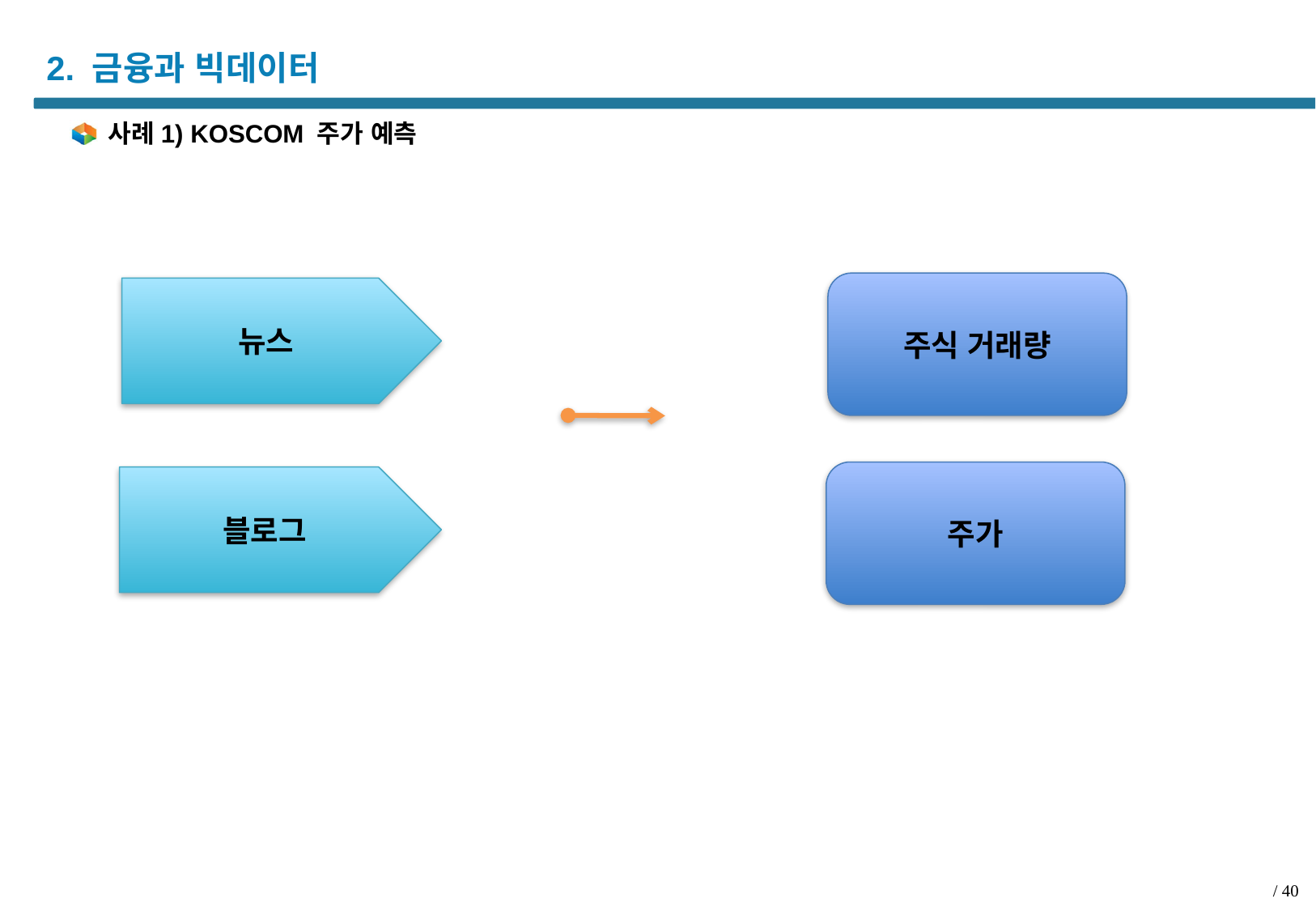

# 2. 금융과 빅데이터
사례1) KOSCOM 주가 예측
주식 거래량
뉴스
주가
블로그
/ 40